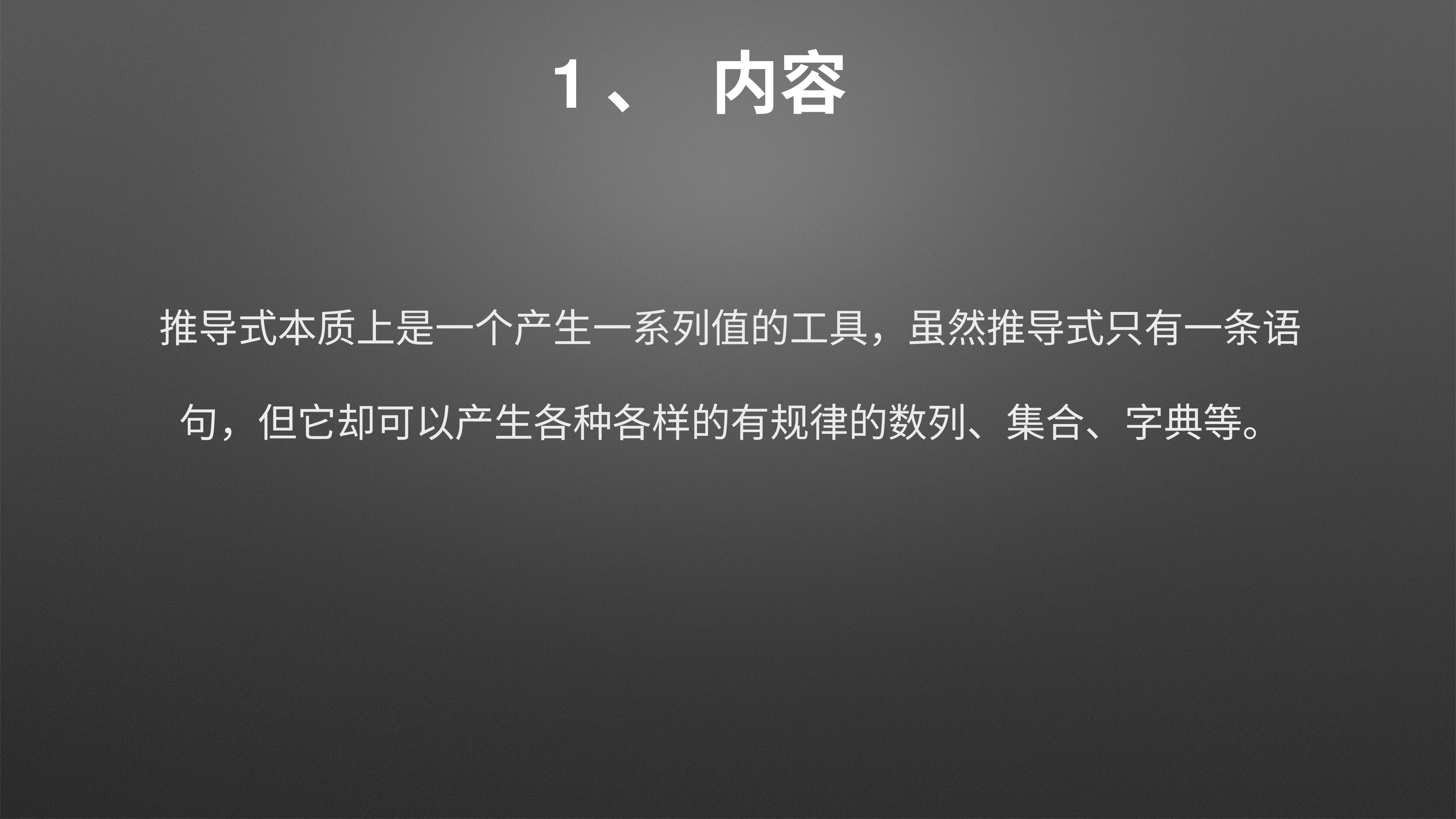

# 1、  内容
推导式本质上是一个产生一系列值的工具，虽然推导式只有一条语句，但它却可以产生各种各样的有规律的数列、集合、字典等。
[x for x in range(10)]